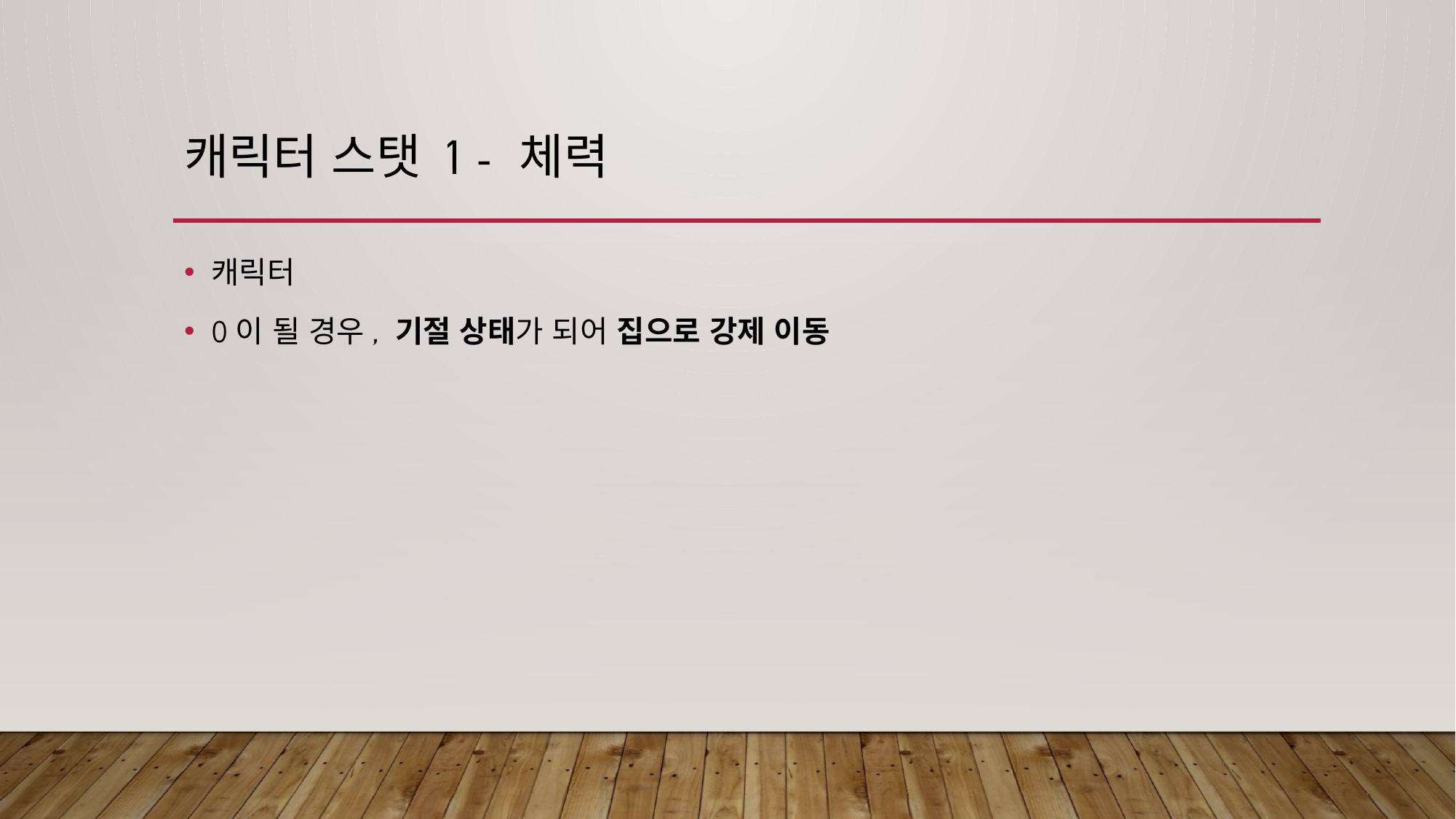

# 캐릭터 스탯 1 - 체력
캐릭터
0이 될 경우, 기절 상태가 되어 집으로 강제 이동